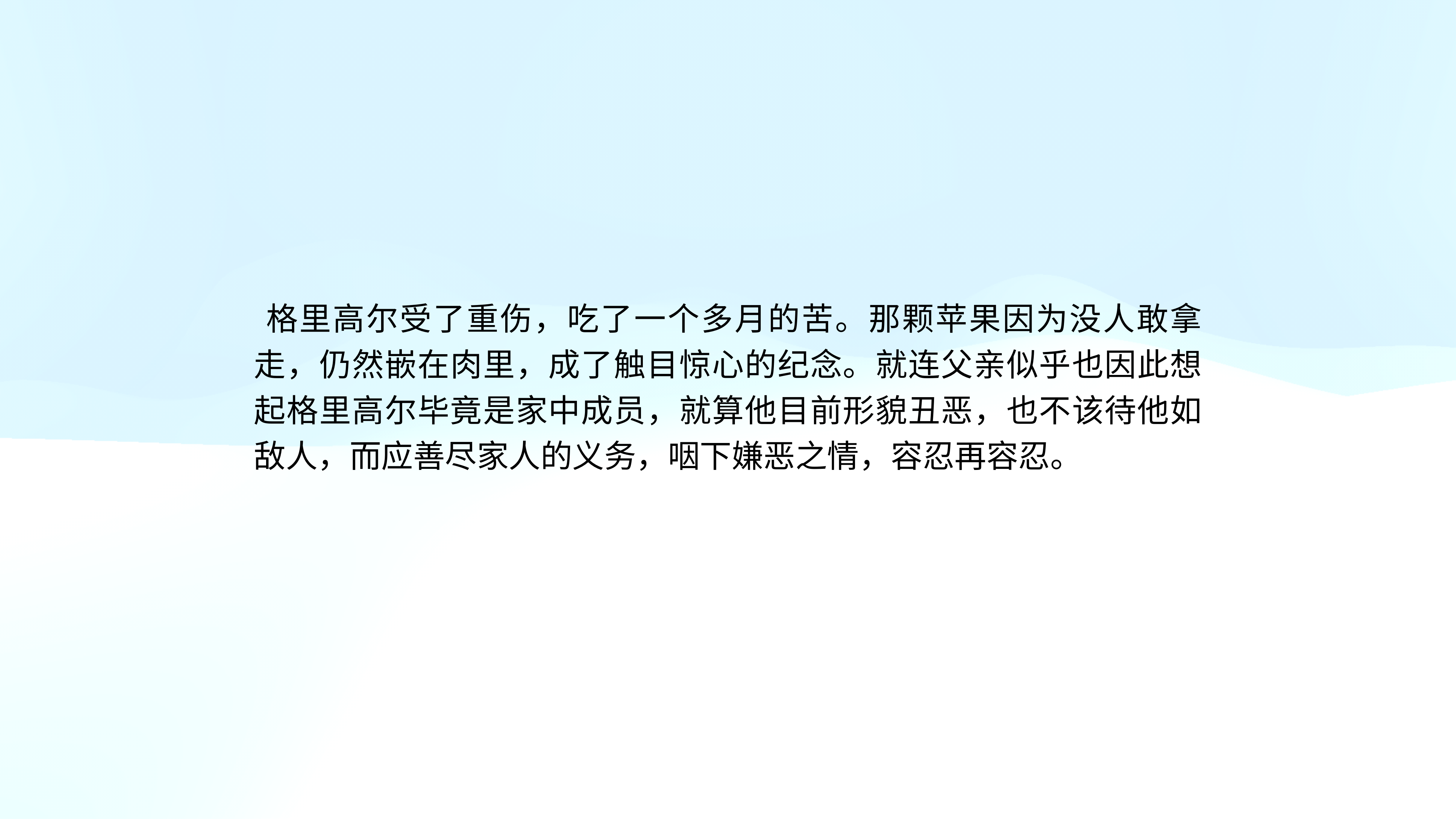

格里高尔受了重伤，吃了一个多月的苦。那颗苹果因为没人敢拿走，仍然嵌在肉里，成了触目惊心的纪念。就连父亲似乎也因此想起格里高尔毕竟是家中成员，就算他目前形貌丑恶，也不该待他如敌人，而应善尽家人的义务，咽下嫌恶之情，容忍再容忍。